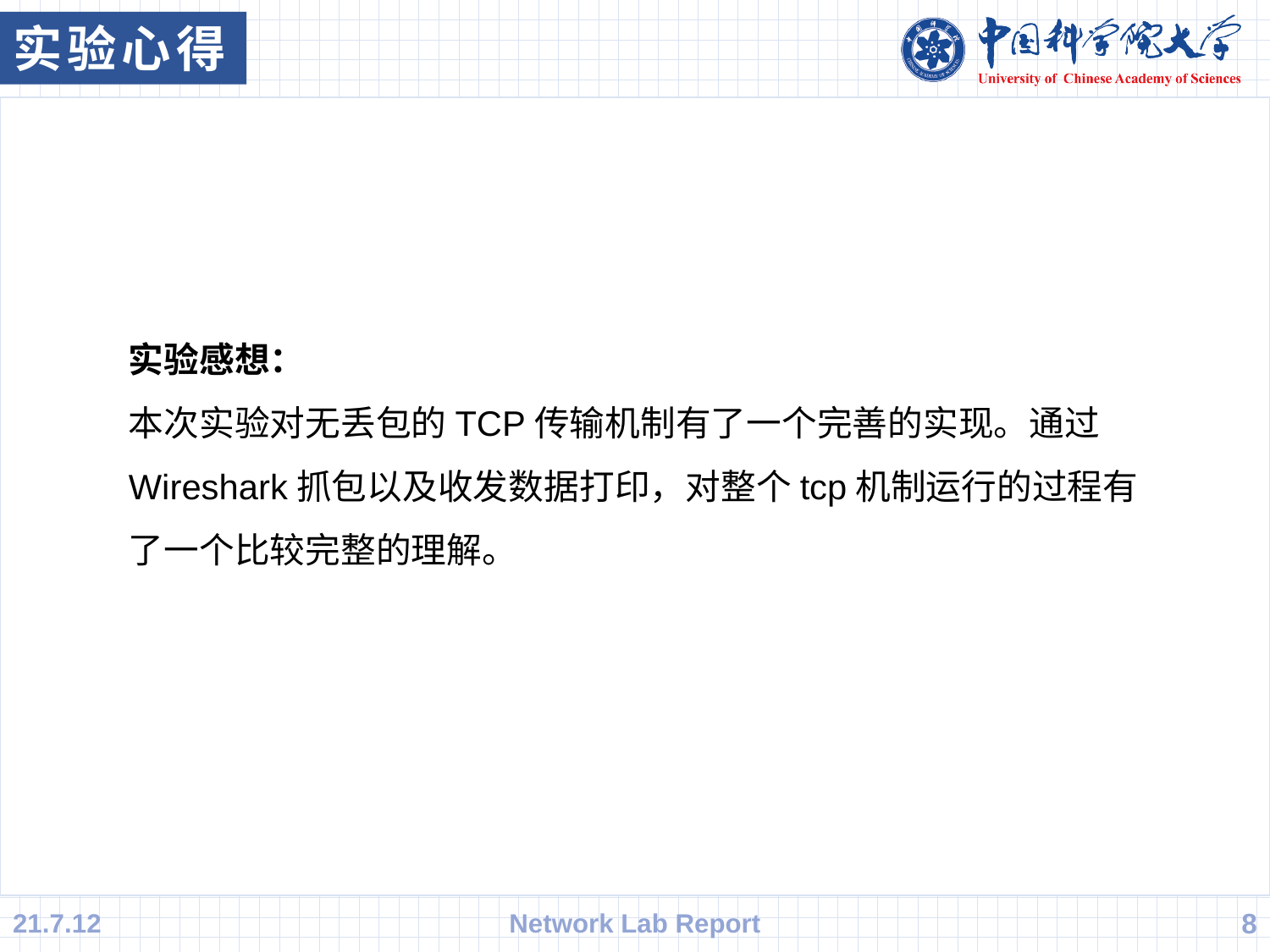

实验心得
实验感想：
本次实验对无丢包的TCP传输机制有了一个完善的实现。通过Wireshark抓包以及收发数据打印，对整个tcp机制运行的过程有了一个比较完整的理解。
21.7.12
Network Lab Report
8